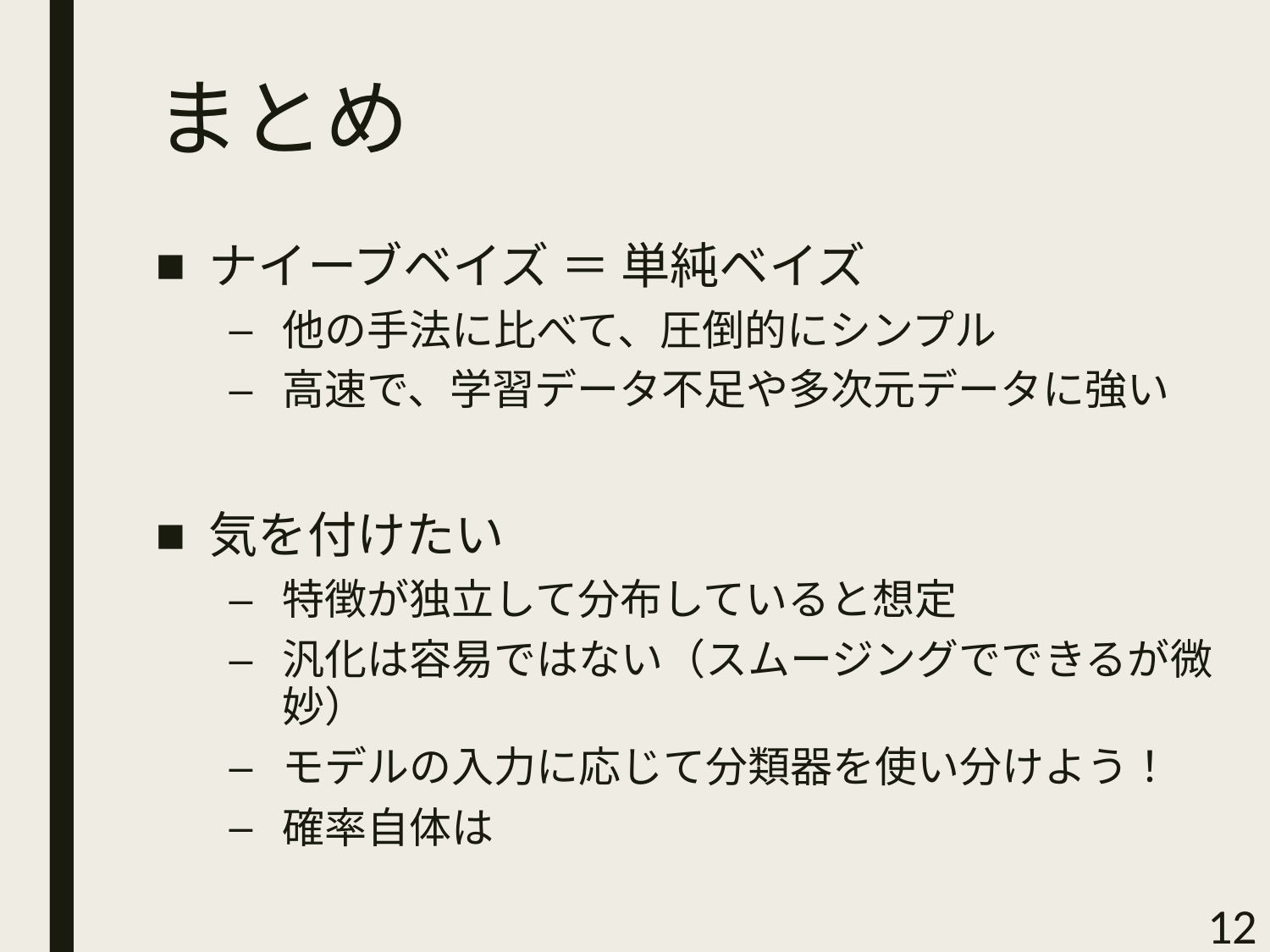

# まとめ
ナイーブベイズ ＝ 単純ベイズ
他の手法に比べて、圧倒的にシンプル
高速で、学習データ不足や多次元データに強い

気を付けたい
特徴が独立して分布していると想定
汎化は容易ではない（スムージングでできるが微妙）
モデルの入力に応じて分類器を使い分けよう！
確率自体は

12